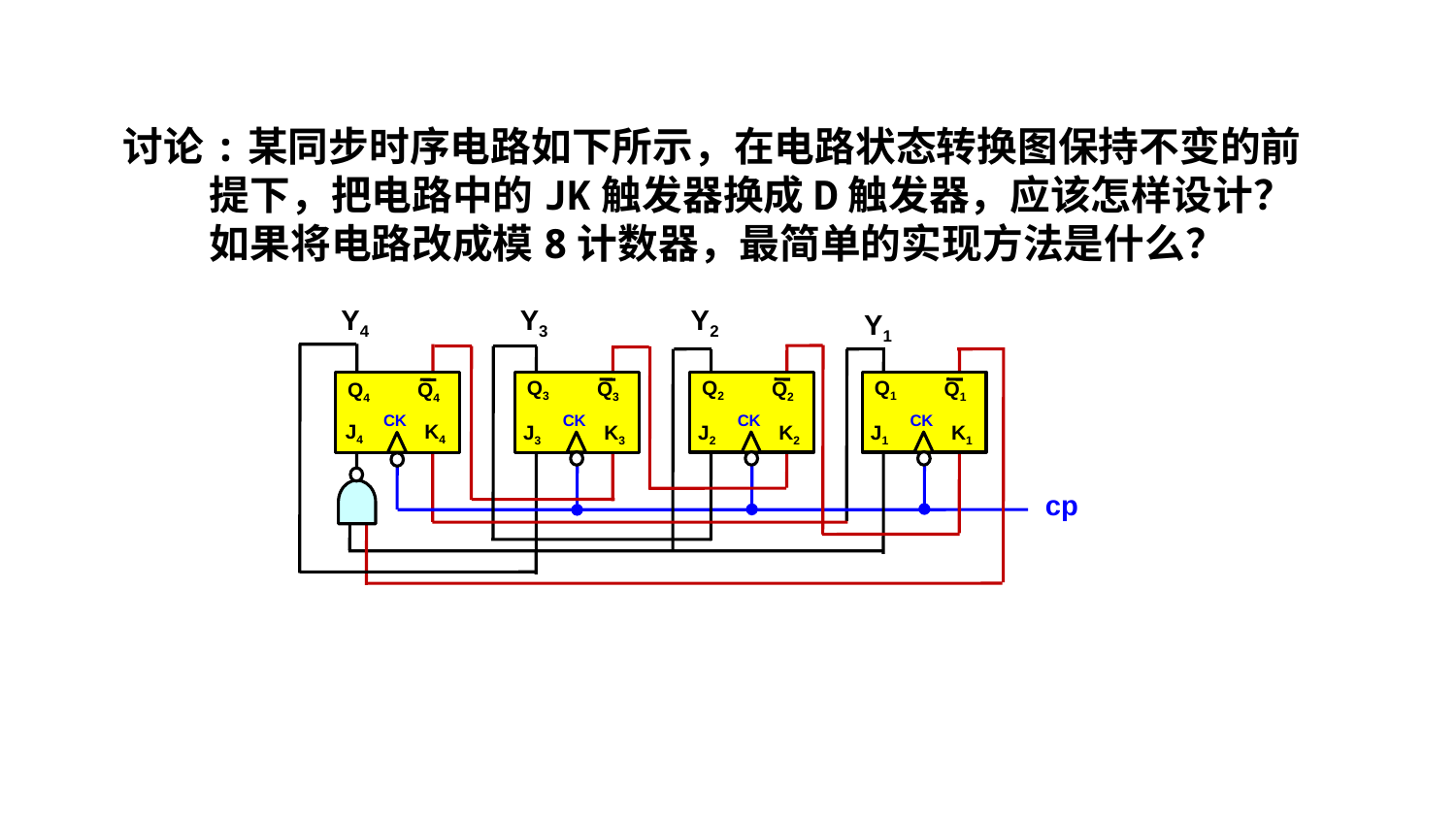

讨论:某同步时序电路如下所示，在电路状态转换图保持不变的前提下，把电路中的JK触发器换成D触发器，应该怎样设计？如果将电路改成模8计数器，最简单的实现方法是什么？

Y4
Y3
Y2
Y1

Q4
Q4

K4
Q2
Q2

K2
Q3
Q3

K3
Q1
Q1

K1
CK
CK
CK
CK
J4
J2
J1
J3

cp